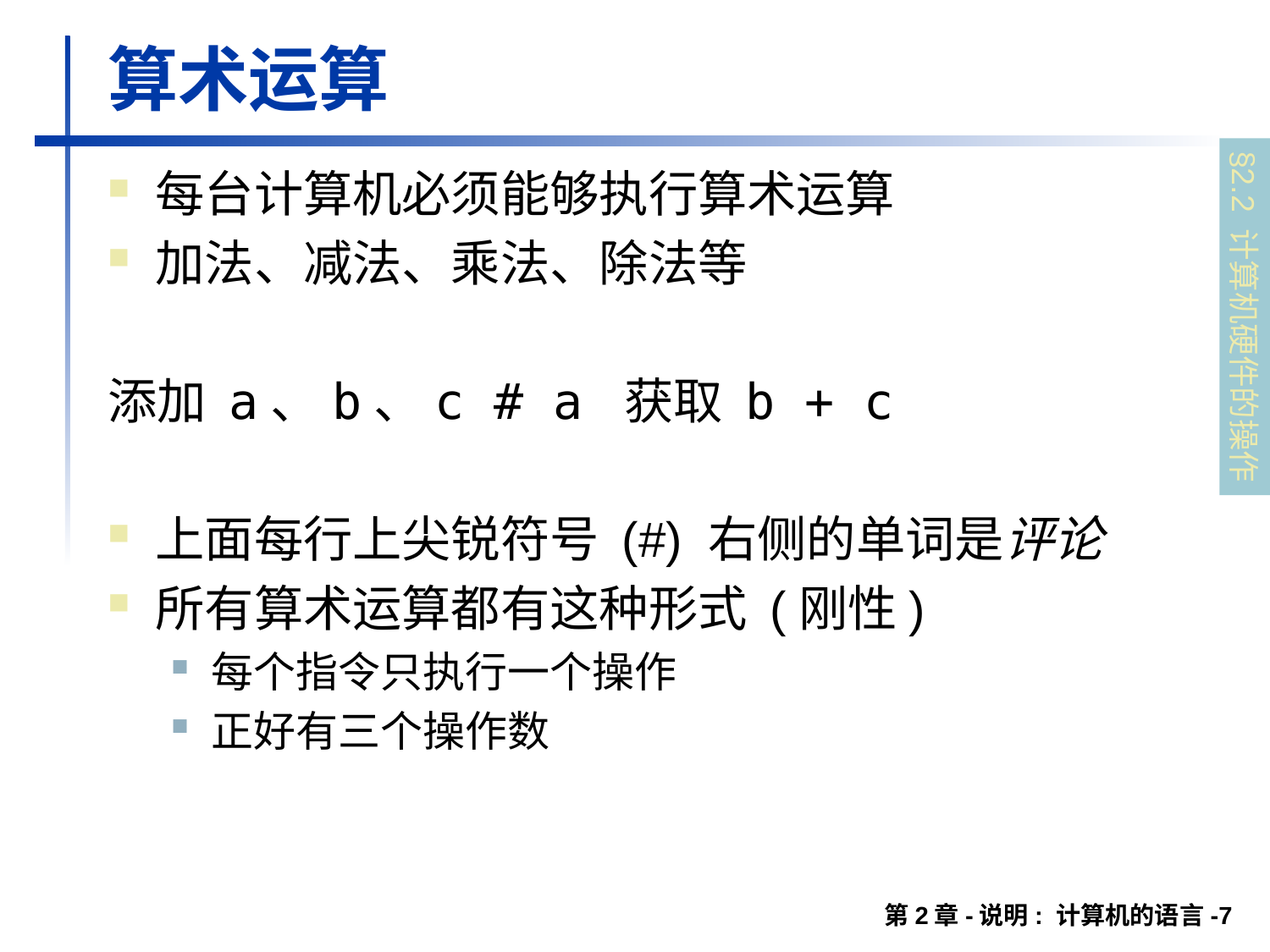

# 算术运算
每台计算机必须能够执行算术运算
加法、减法、乘法、除法等

添加 a、b、c # a 获取 b + c

上面每行上尖锐符号 (#) 右侧的单词是评论
所有算术运算都有这种形式 (刚性)
每个指令只执行一个操作
正好有三个操作数

§2.2 计算机硬件的操作
第2章-说明: 计算机的语言-7